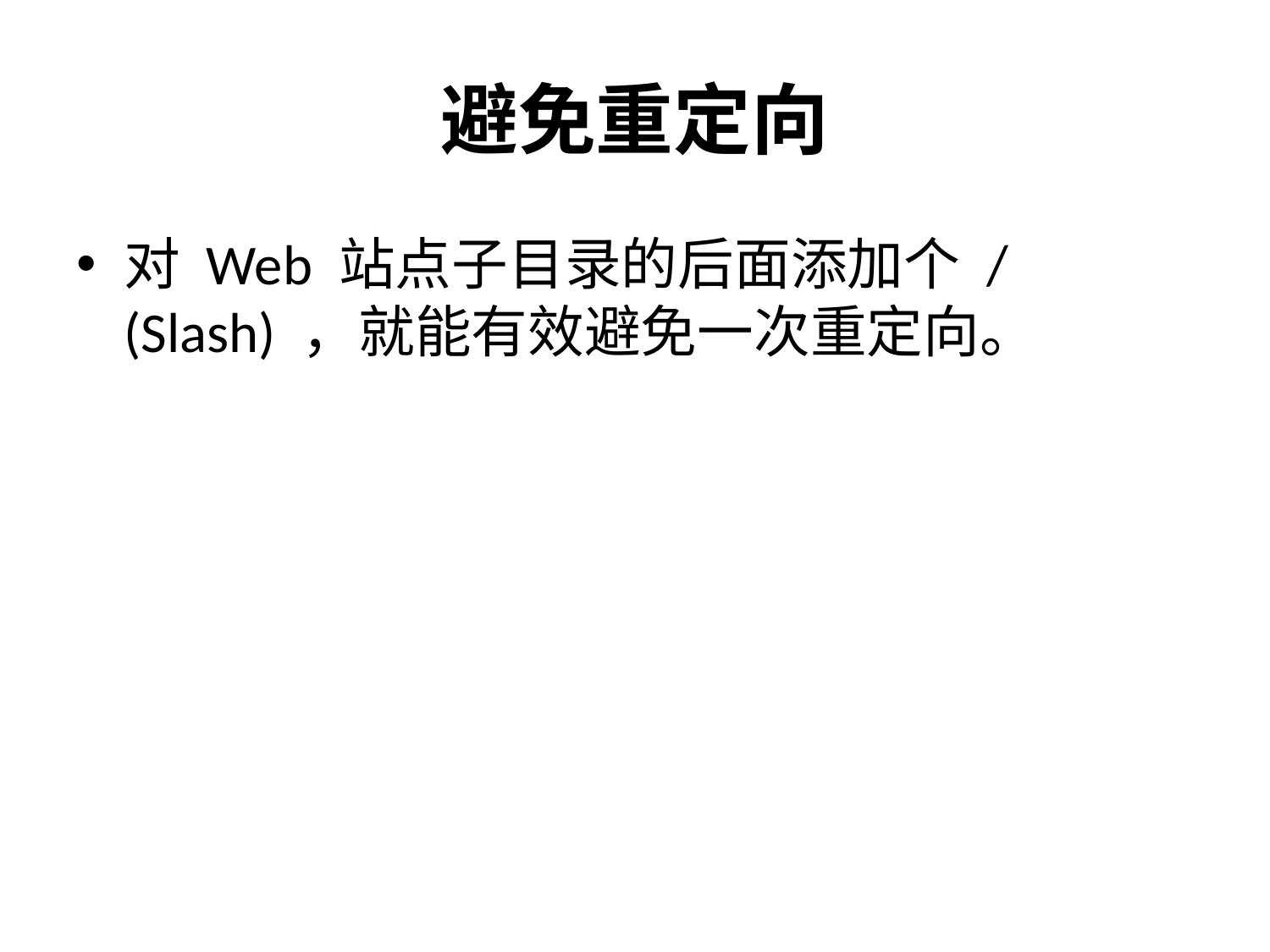

# 避免重定向
对 Web 站点子目录的后面添加个 / (Slash) ，就能有效避免一次重定向。